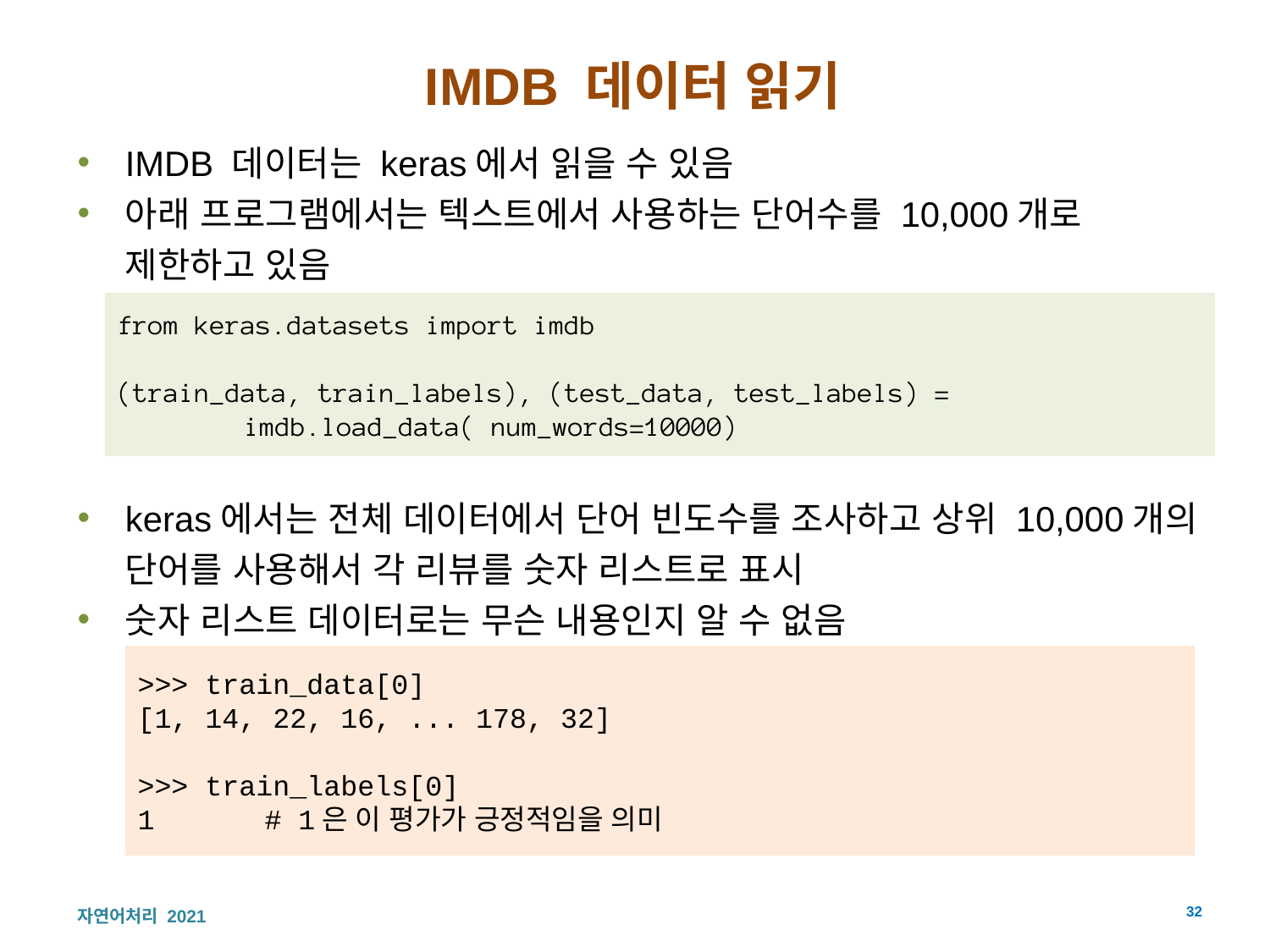

# IMDB 데이터 읽기
IMDB 데이터는 keras에서 읽을 수 있음
아래 프로그램에서는 텍스트에서 사용하는 단어수를 10,000개로 제한하고 있음

keras에서는 전체 데이터에서 단어 빈도수를 조사하고 상위 10,000개의 단어를 사용해서 각 리뷰를 숫자 리스트로 표시
숫자 리스트 데이터로는 무슨 내용인지 알 수 없음
from keras.datasets import imdb

(train_data, train_labels), (test_data, test_labels) =
	imdb.load_data( num_words=10000)
>>> train_data[0]
[1, 14, 22, 16, ... 178, 32]

>>> train_labels[0]
1	# 1은 이 평가가 긍정적임을 의미